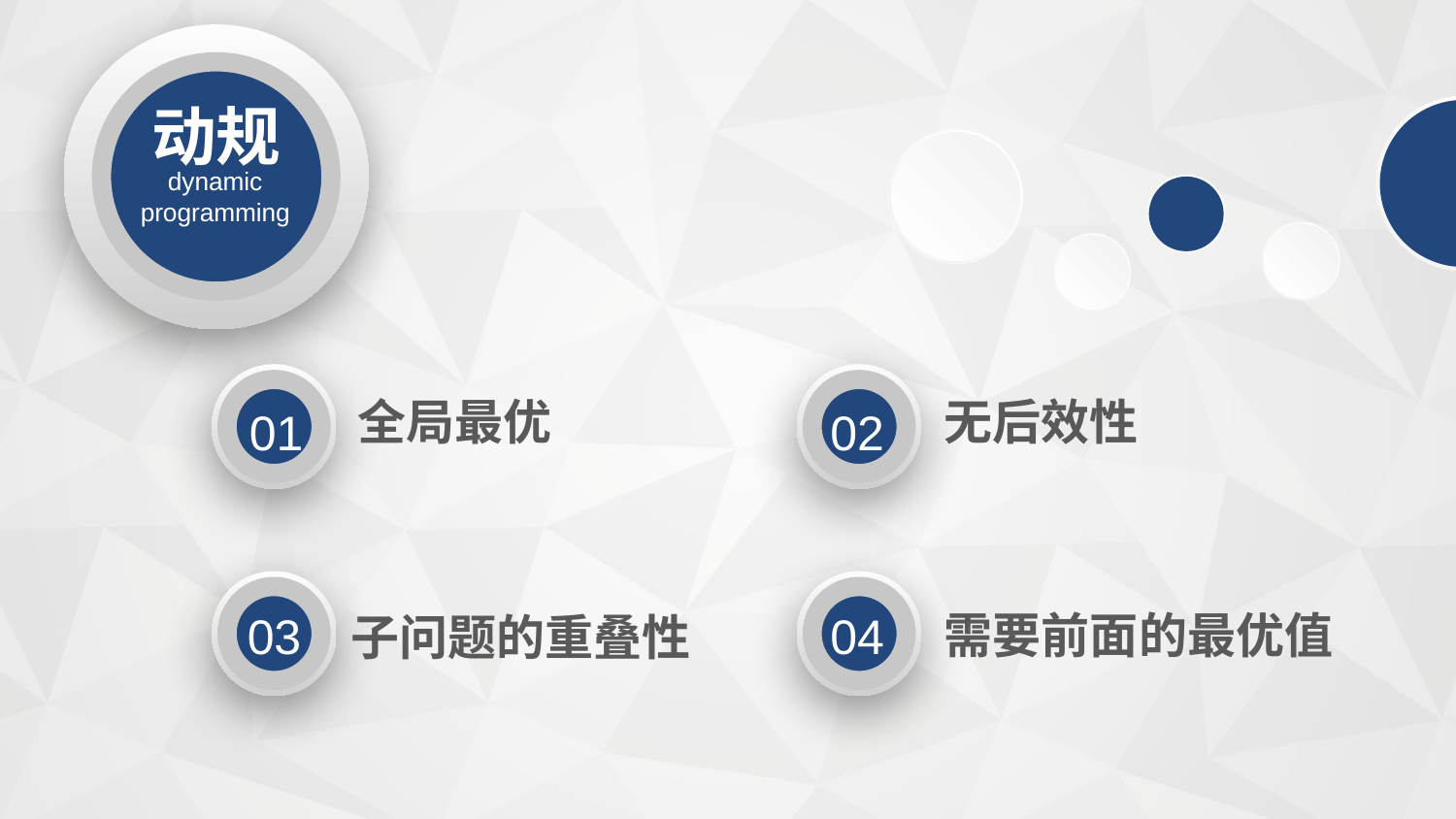

动规
dynamic programming

01
全局最优

02
无后效性

03
子问题的重叠性

04
需要前面的最优值